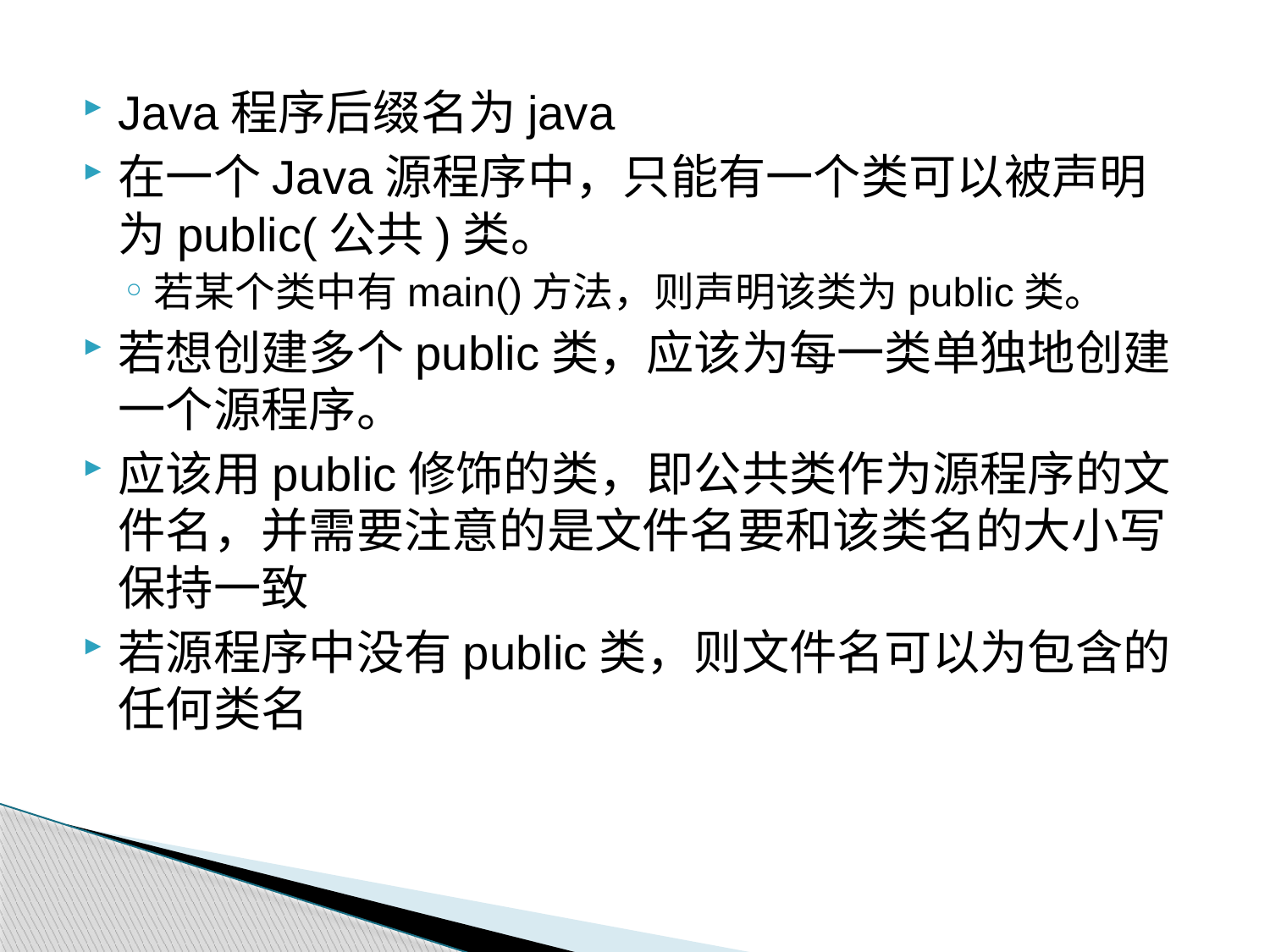

Java程序后缀名为java
在一个Java源程序中，只能有一个类可以被声明为public(公共)类。
若某个类中有main()方法，则声明该类为public类。
若想创建多个public类，应该为每一类单独地创建一个源程序。
应该用public修饰的类，即公共类作为源程序的文件名，并需要注意的是文件名要和该类名的大小写保持一致
若源程序中没有public类，则文件名可以为包含的任何类名